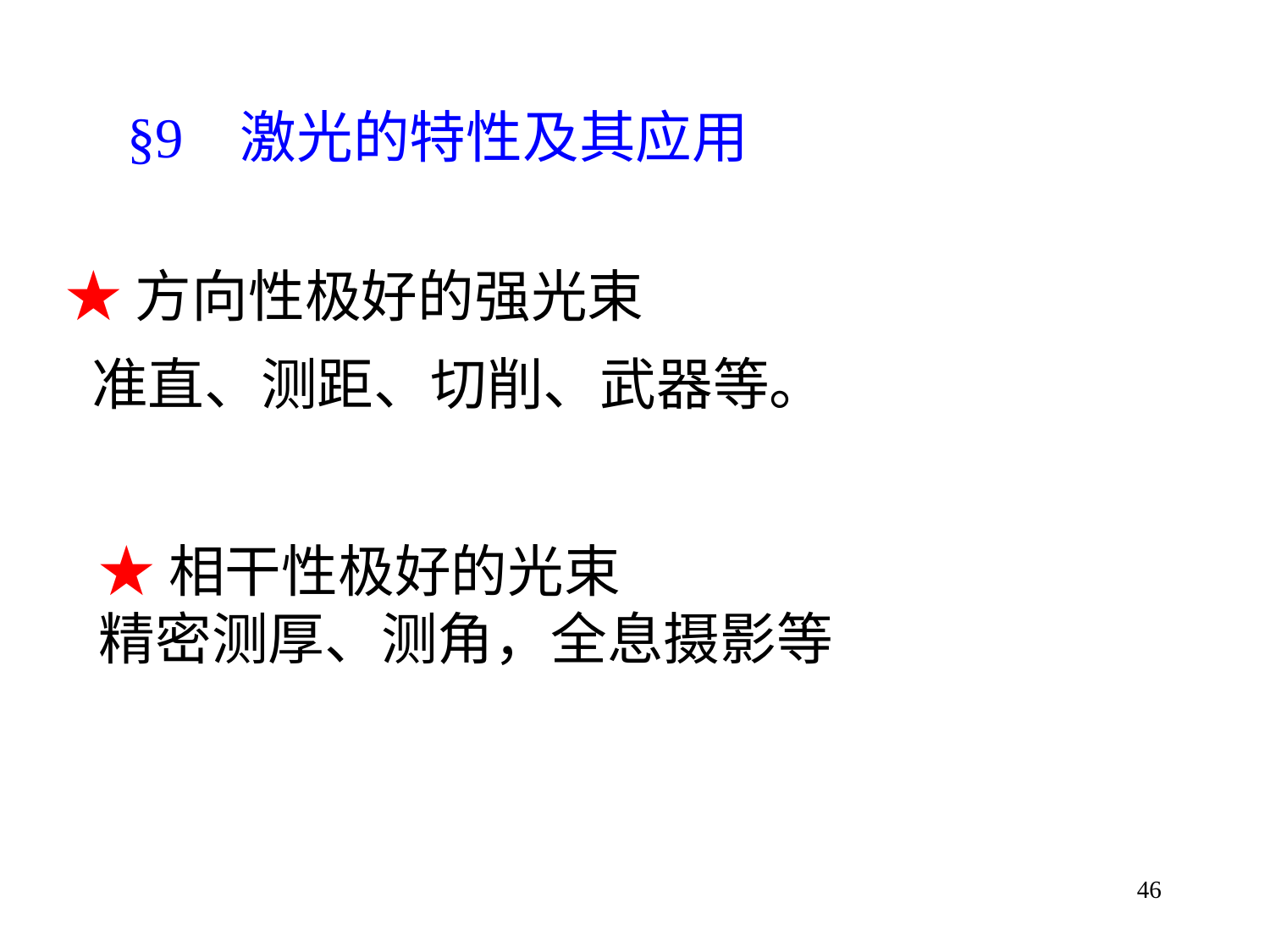

§9   激光的特性及其应用
★方向性极好的强光束
 准直、测距、切削、武器等。
★相干性极好的光束
精密测厚、测角，全息摄影等
46